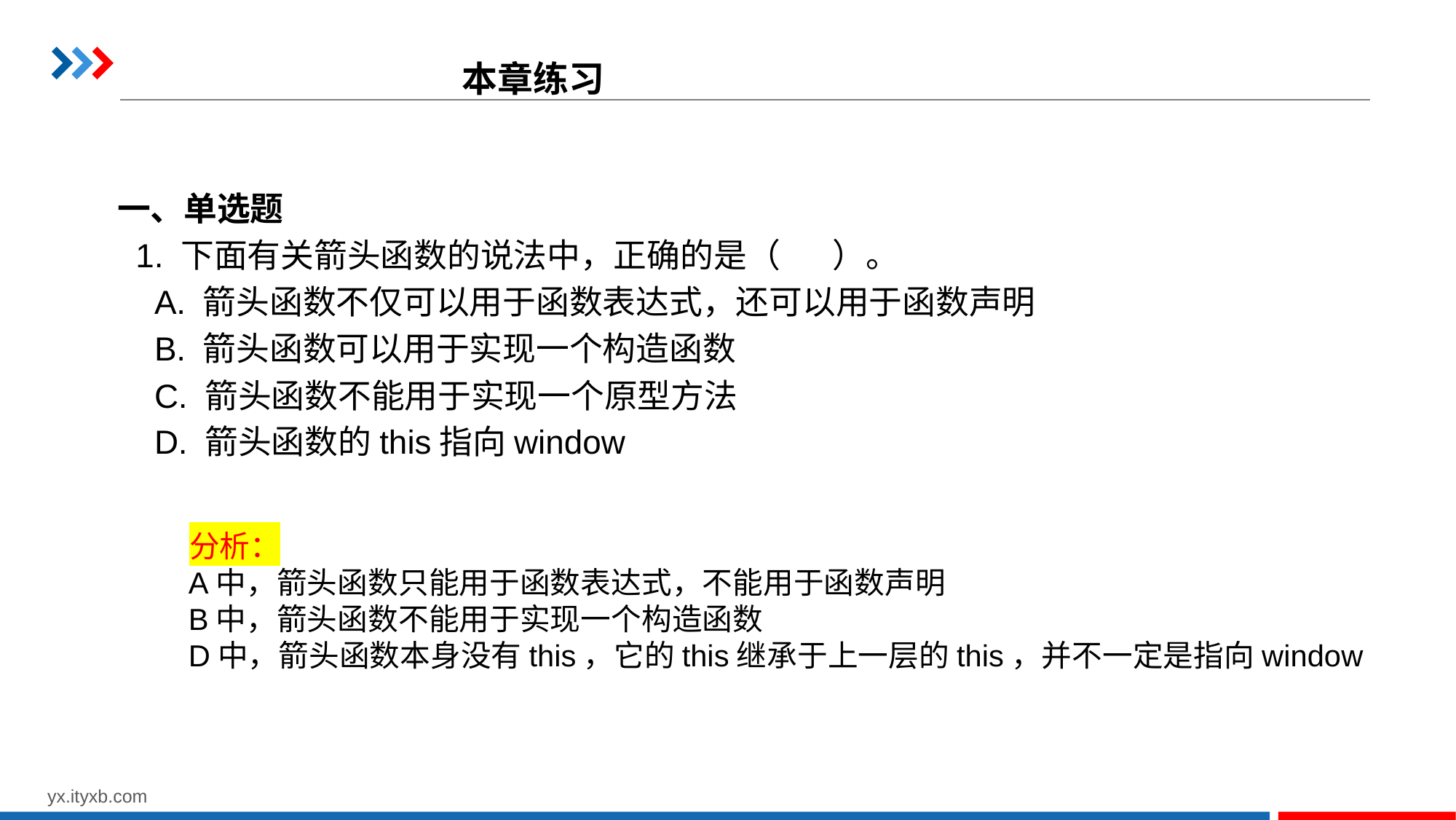

本章练习
一、单选题
  1. 下面有关箭头函数的说法中，正确的是（       ）。
    A. 箭头函数不仅可以用于函数表达式，还可以用于函数声明
    B. 箭头函数可以用于实现一个构造函数
    C. 箭头函数不能用于实现一个原型方法
    D. 箭头函数的this指向window

    分析：
    A中，箭头函数只能用于函数表达式，不能用于函数声明
    B中，箭头函数不能用于实现一个构造函数
    D中，箭头函数本身没有this，它的this继承于上一层的this，并不一定是指向window